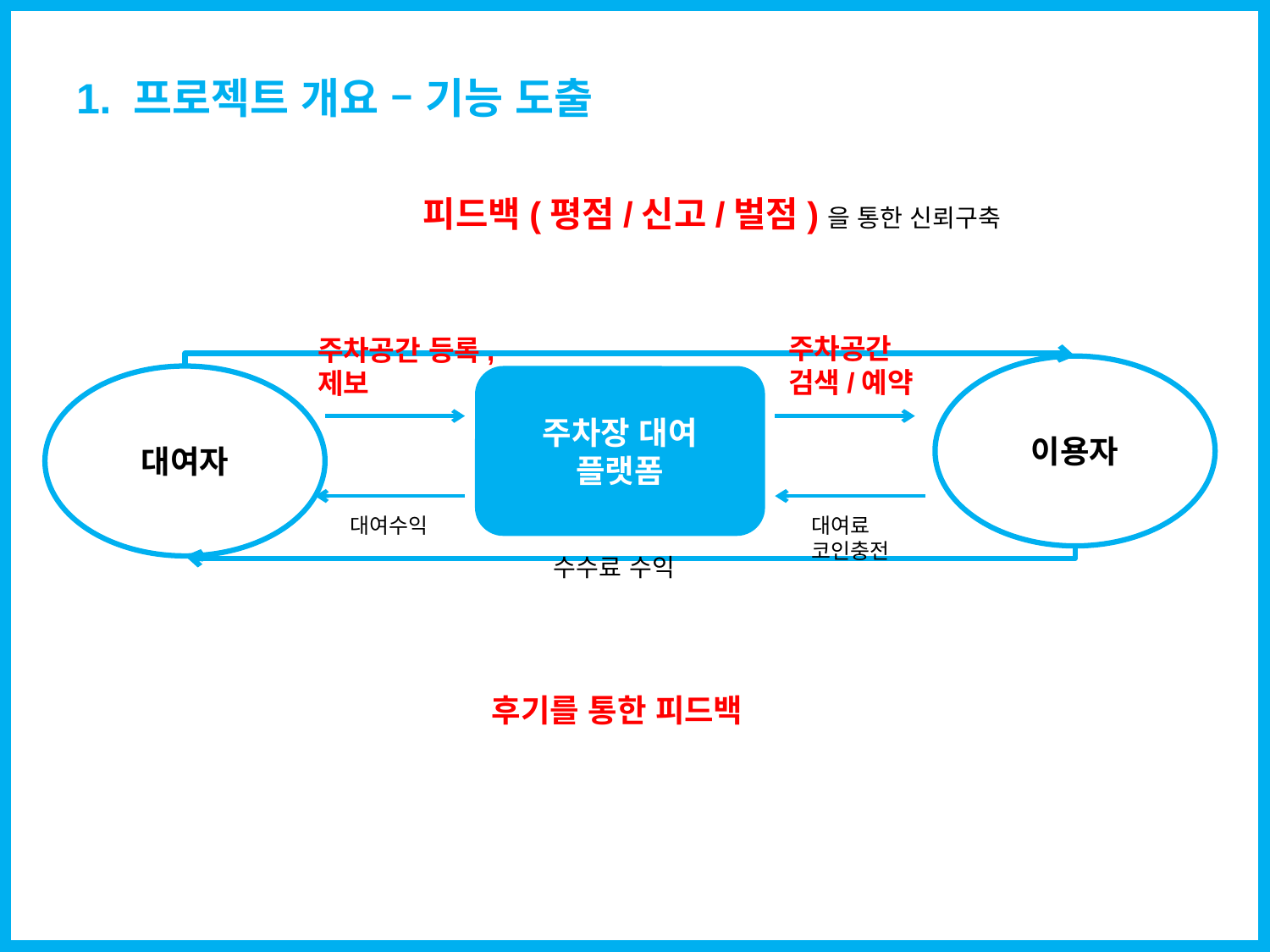

1. 프로젝트 개요 – 기능 도출
피드백(평점/신고/벌점)을 통한 신뢰구축
주차공간
검색/예약
주차공간 등록,
제보
이용자
대여자
주차장 대여
플랫폼
대여수익
대여료
코인충전

수수료 수익
후기를 통한 피드백